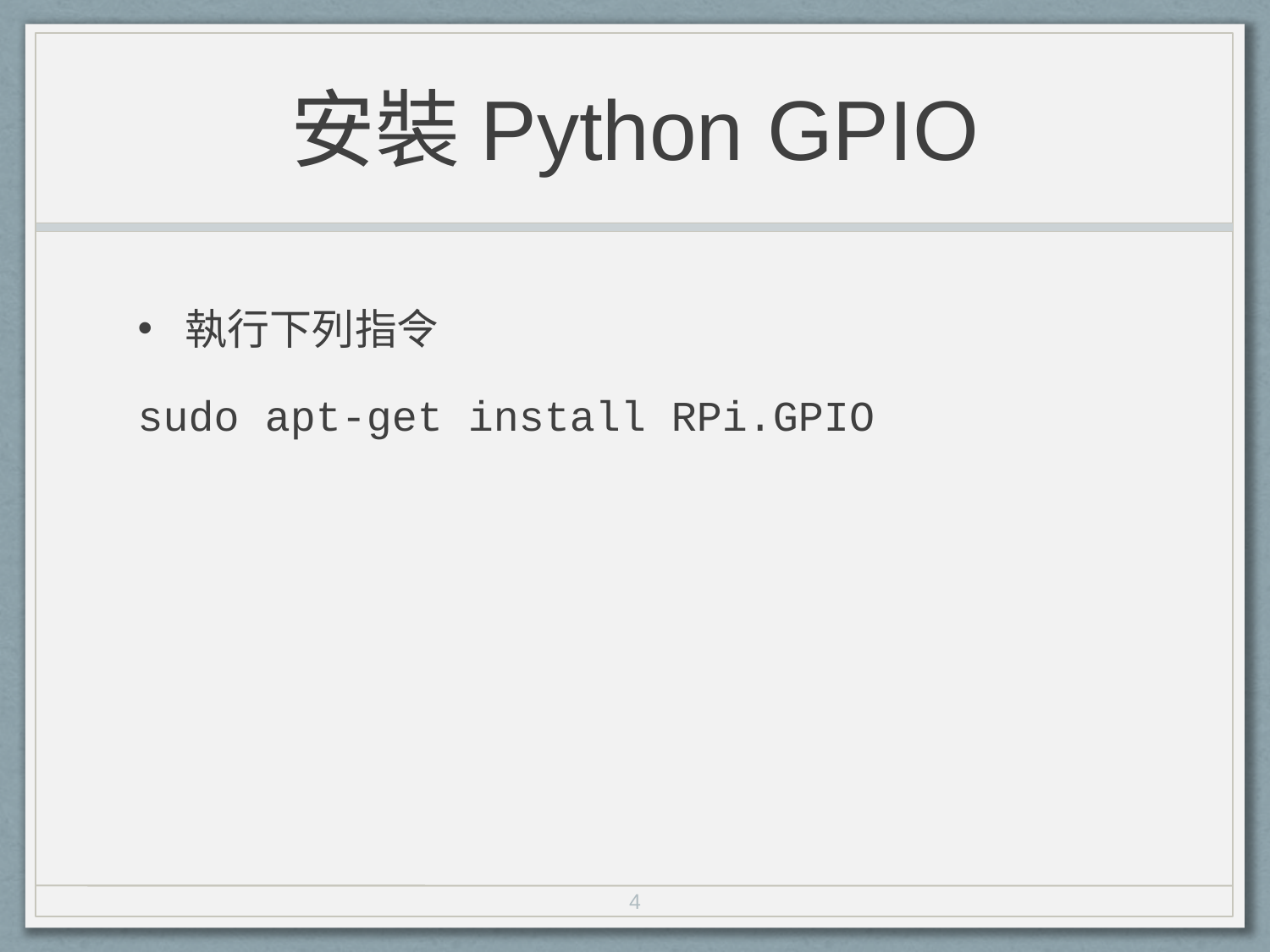

# 安裝Python GPIO
執行下列指令
sudo apt-get install RPi.GPIO

4